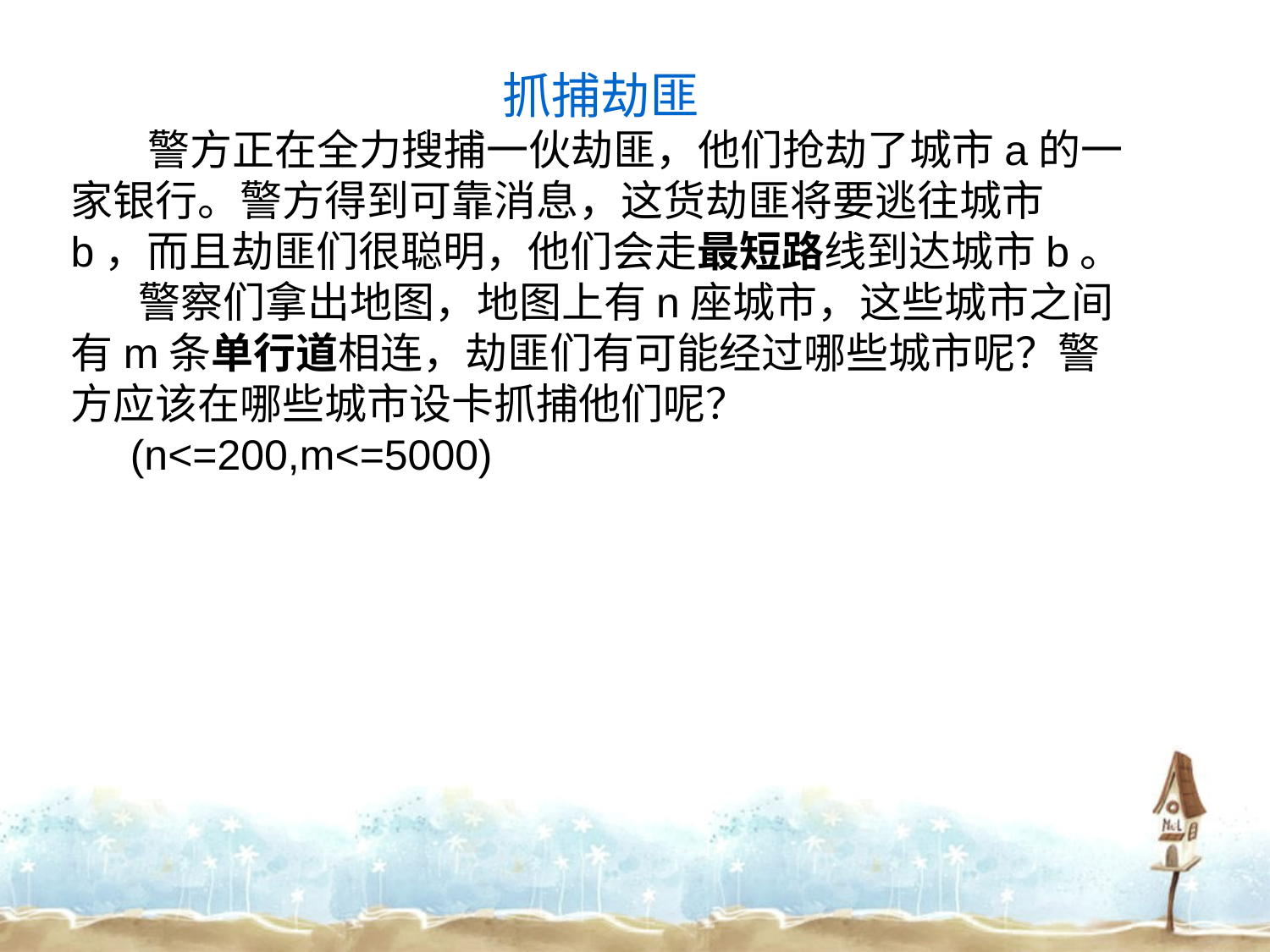

抓捕劫匪
       警方正在全力搜捕一伙劫匪，他们抢劫了城市a的一家银行。警方得到可靠消息，这货劫匪将要逃往城市b，而且劫匪们很聪明，他们会走最短路线到达城市b。
      警察们拿出地图，地图上有n座城市，这些城市之间有m条单行道相连，劫匪们有可能经过哪些城市呢？警方应该在哪些城市设卡抓捕他们呢？
     (n<=200,m<=5000)